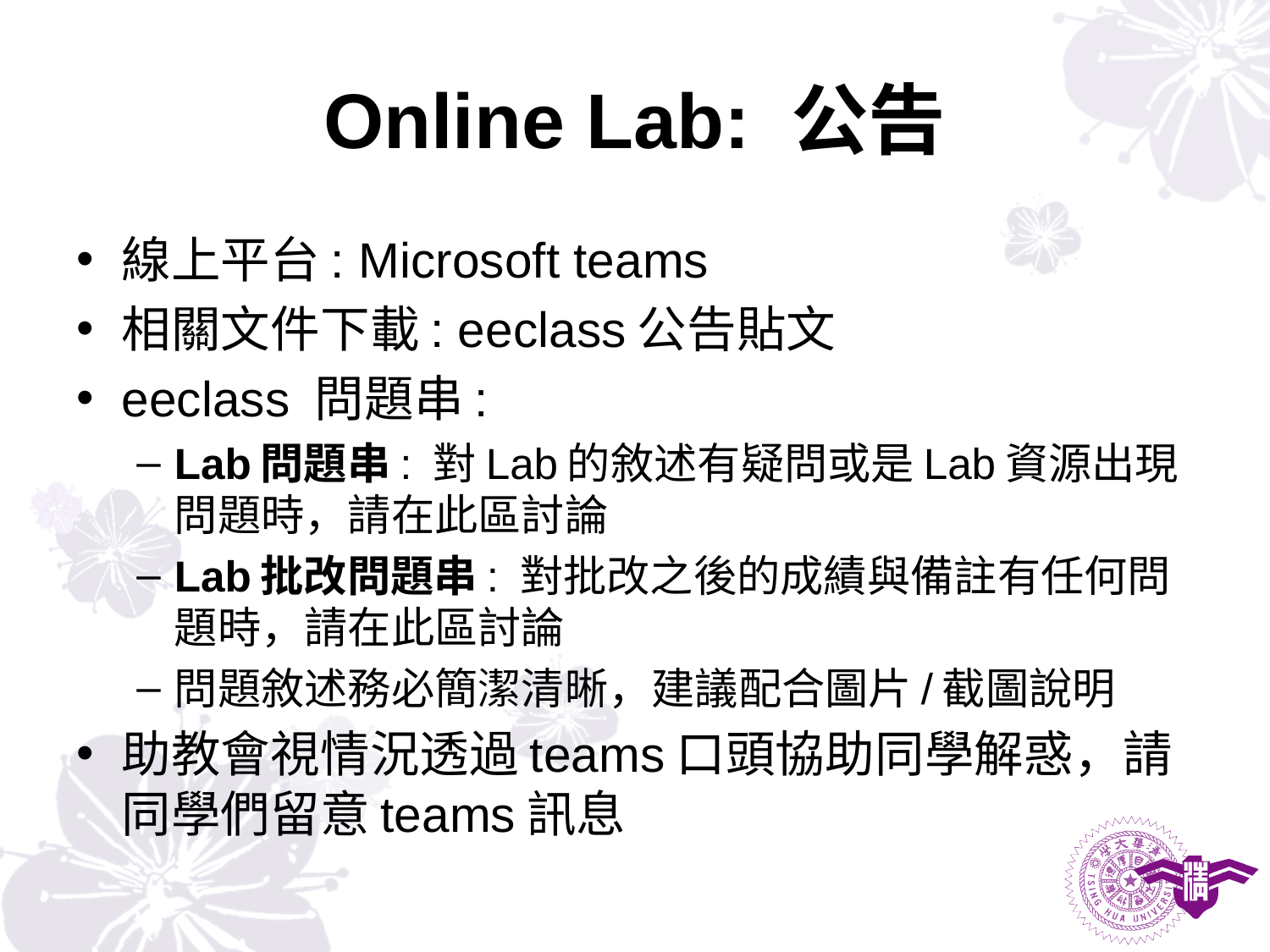

# Online Lab: 公告
線上平台: Microsoft teams
相關文件下載: eeclass公告貼文
eeclass 問題串:
Lab問題串: 對Lab的敘述有疑問或是Lab資源出現問題時，請在此區討論
Lab批改問題串: 對批改之後的成績與備註有任何問題時，請在此區討論
問題敘述務必簡潔清晰，建議配合圖片/截圖說明
助教會視情況透過teams口頭協助同學解惑，請同學們留意teams訊息